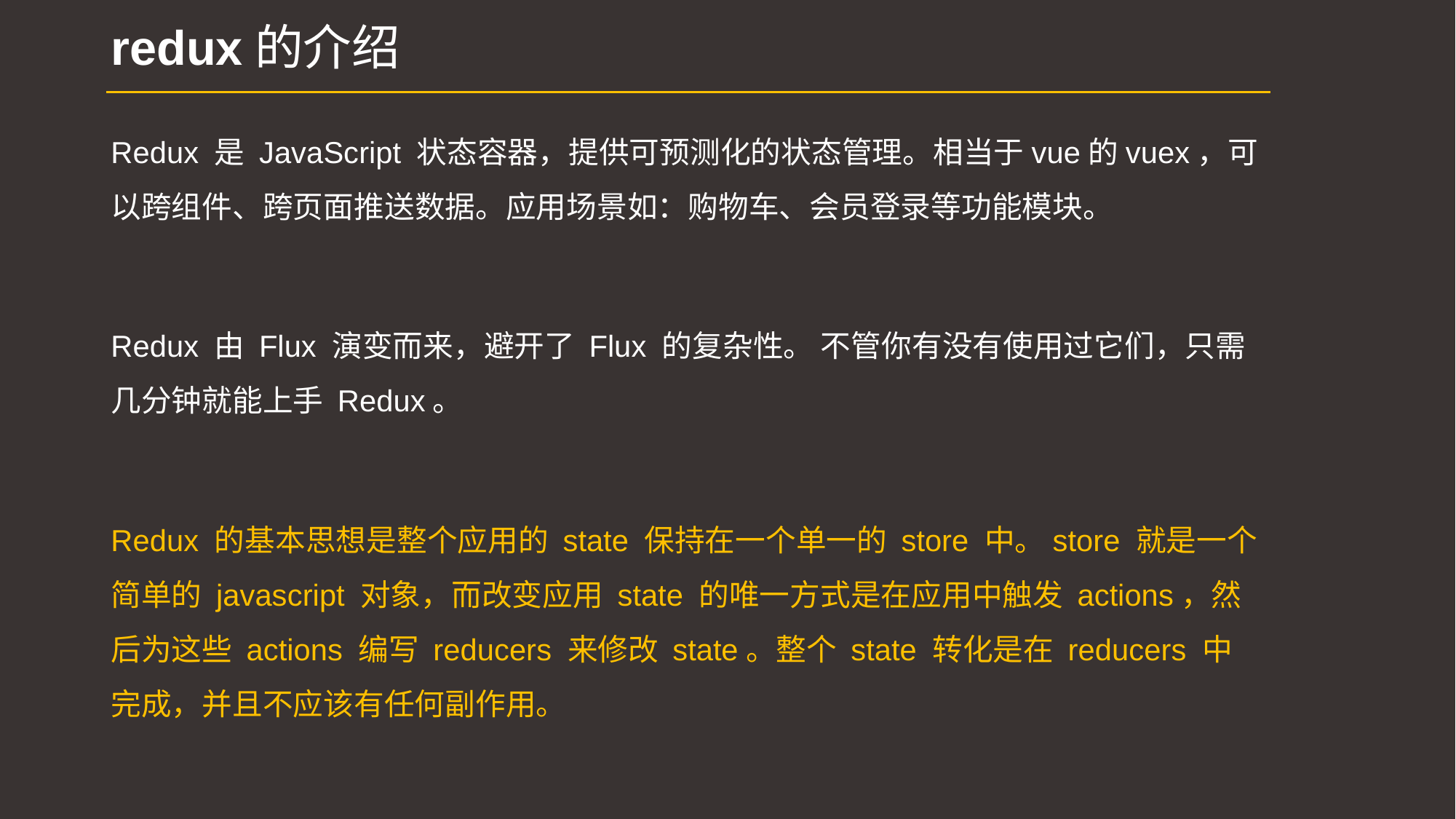

# redux的介绍
Redux 是 JavaScript 状态容器，提供可预测化的状态管理。相当于vue的vuex，可以跨组件、跨页面推送数据。应用场景如：购物车、会员登录等功能模块。

Redux 由 Flux 演变而来，避开了 Flux 的复杂性。 不管你有没有使用过它们，只需几分钟就能上手 Redux。

Redux 的基本思想是整个应用的 state 保持在一个单一的 store 中。store 就是一个简单的 javascript 对象，而改变应用 state 的唯一方式是在应用中触发 actions，然后为这些 actions 编写 reducers 来修改 state。整个 state 转化是在 reducers 中完成，并且不应该有任何副作用。